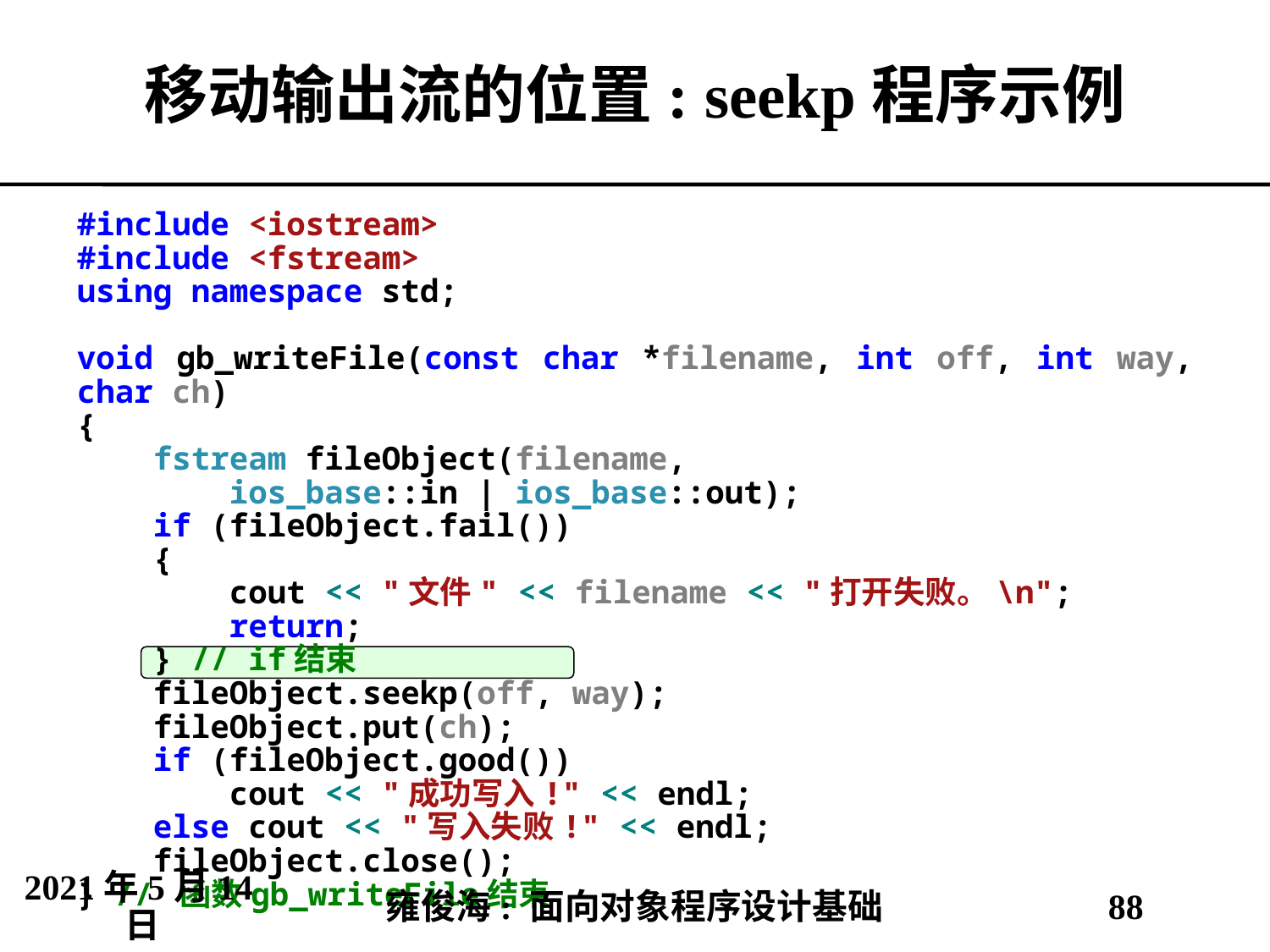

# 移动输出流的位置: seekp程序示例

#include <iostream>
#include <fstream>
using namespace std;

void gb_writeFile(const char *filename, int off, int way, char ch)
{
    fstream fileObject(filename,
        ios_base::in | ios_base::out);
    if (fileObject.fail())
    {
        cout << "文件" << filename << "打开失败。\n";
        return;
    } // if结束
    fileObject.seekp(off, way);
    fileObject.put(ch);
    if (fileObject.good())
        cout << "成功写入!" << endl;
    else cout << "写入失败!" << endl;
    fileObject.close();
} // 函数gb_writeFile结束

2021年5月14日
雍俊海: 面向对象程序设计基础
88